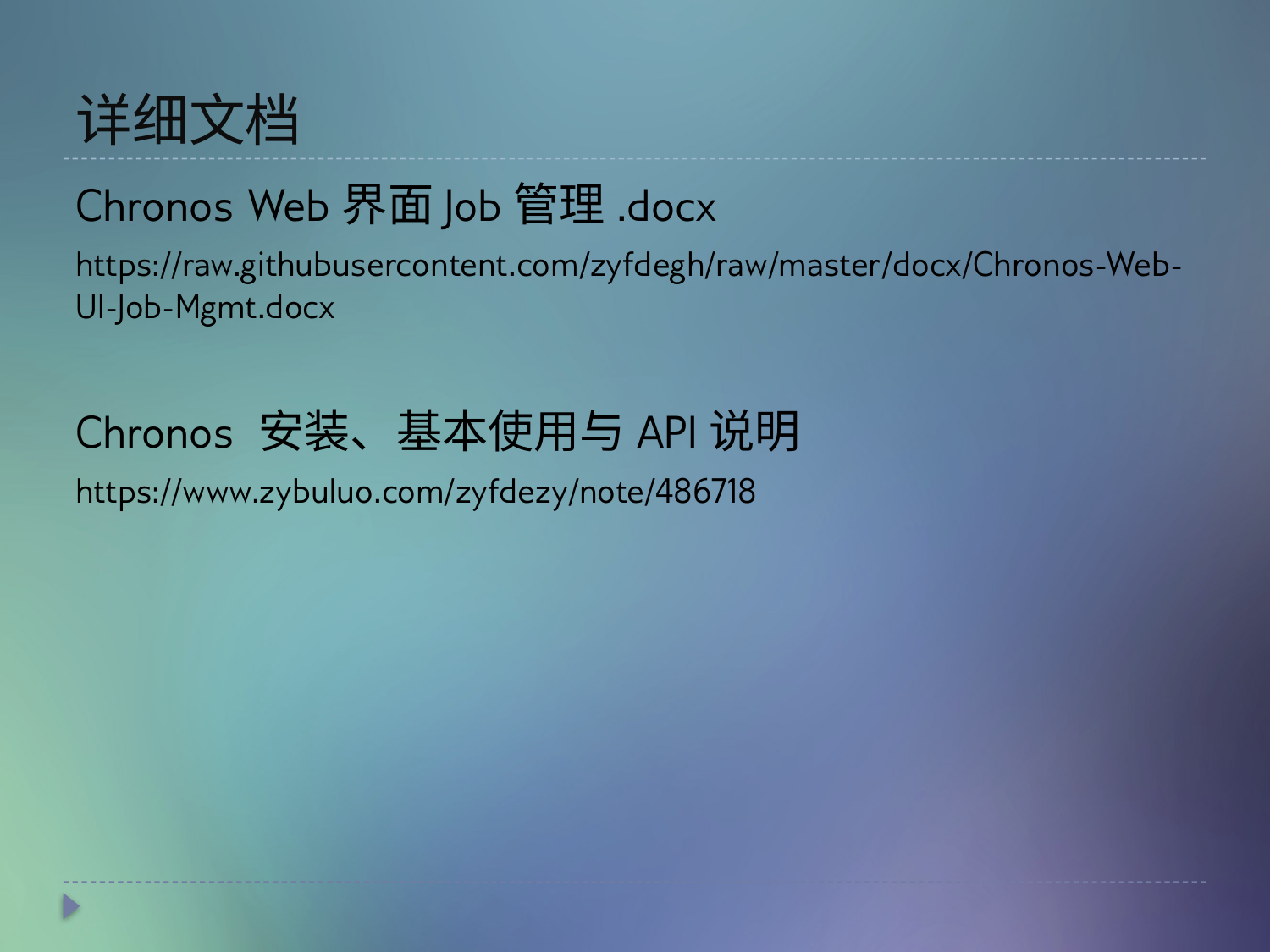

# 详细文档
Chronos Web界面Job管理.docx
https://raw.githubusercontent.com/zyfdegh/raw/master/docx/Chronos-Web-UI-Job-Mgmt.docx

Chronos 安装、基本使用与API说明
https://www.zybuluo.com/zyfdezy/note/486718